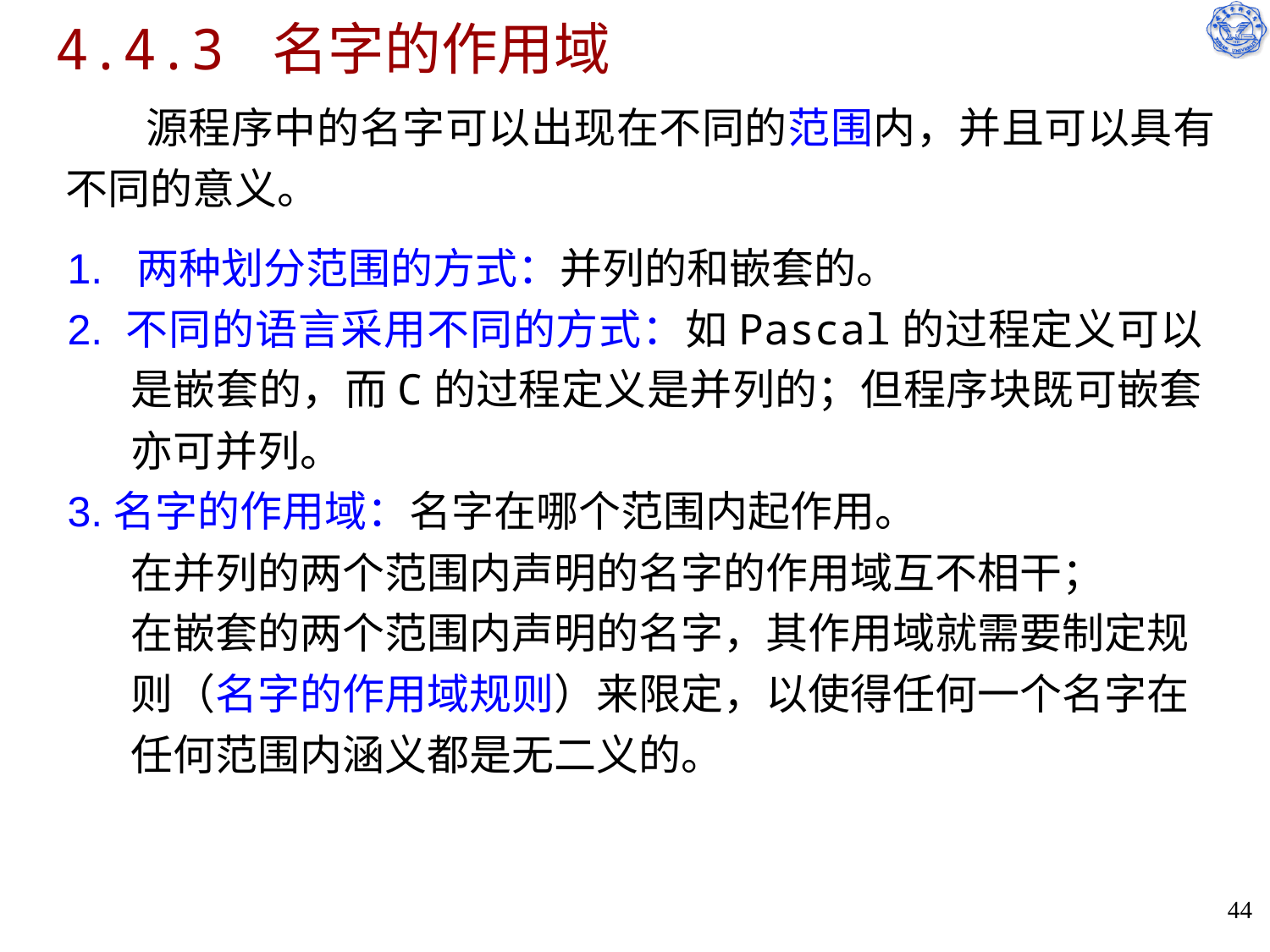

# 4.4.3 名字的作用域
       源程序中的名字可以出现在不同的范围内，并且可以具有不同的意义。
1.  两种划分范围的方式：并列的和嵌套的。
2. 不同的语言采用不同的方式：如Pascal的过程定义可以是嵌套的，而C的过程定义是并列的；但程序块既可嵌套亦可并列。
3.名字的作用域：名字在哪个范围内起作用。
	在并列的两个范围内声明的名字的作用域互不相干；
	在嵌套的两个范围内声明的名字，其作用域就需要制定规则（名字的作用域规则）来限定，以使得任何一个名字在任何范围内涵义都是无二义的。
44